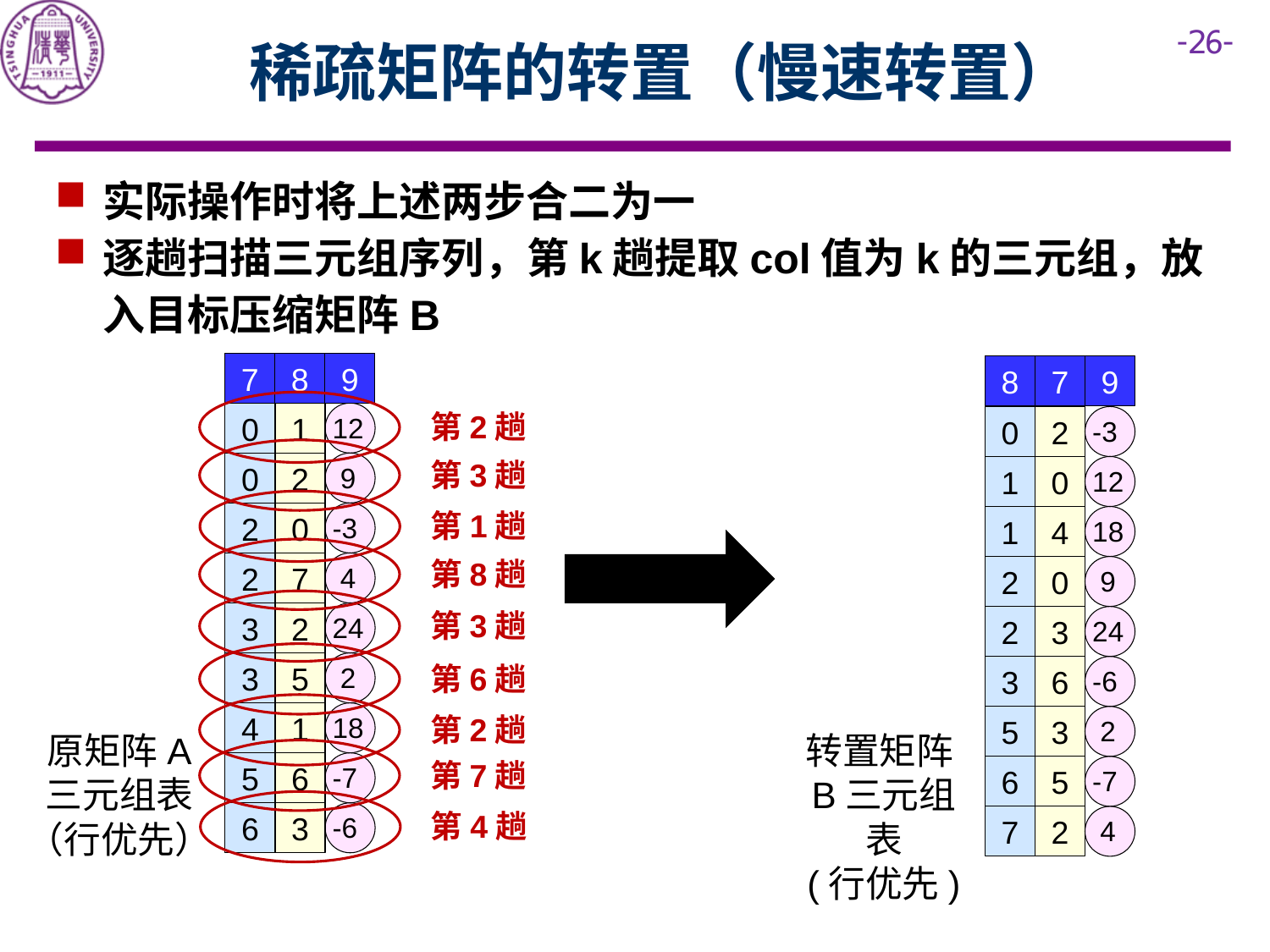

稀疏矩阵的转置（慢速转置）
实际操作时将上述两步合二为一
逐趟扫描三元组序列，第k趟提取col值为k的三元组，放入目标压缩矩阵B
7
8
9
0
1
12
0
2
 9
2
0
-3
2
7
 4
3
2
24
3
5
 2
4
1
18
5
6
-7
6
3
-6
8
7
9

第2趟
0
2
-3

第3趟
1
0
12

第1趟
1
4
18

第8趟
2
0
 9

第3趟
2
3
24

第6趟
3
6
-6

第2趟
5
3
 2
原矩阵A
三元组表
（行优先）
转置矩阵B三元组表
(行优先)

第7趟
6
5
-7

第4趟
7
2
 4